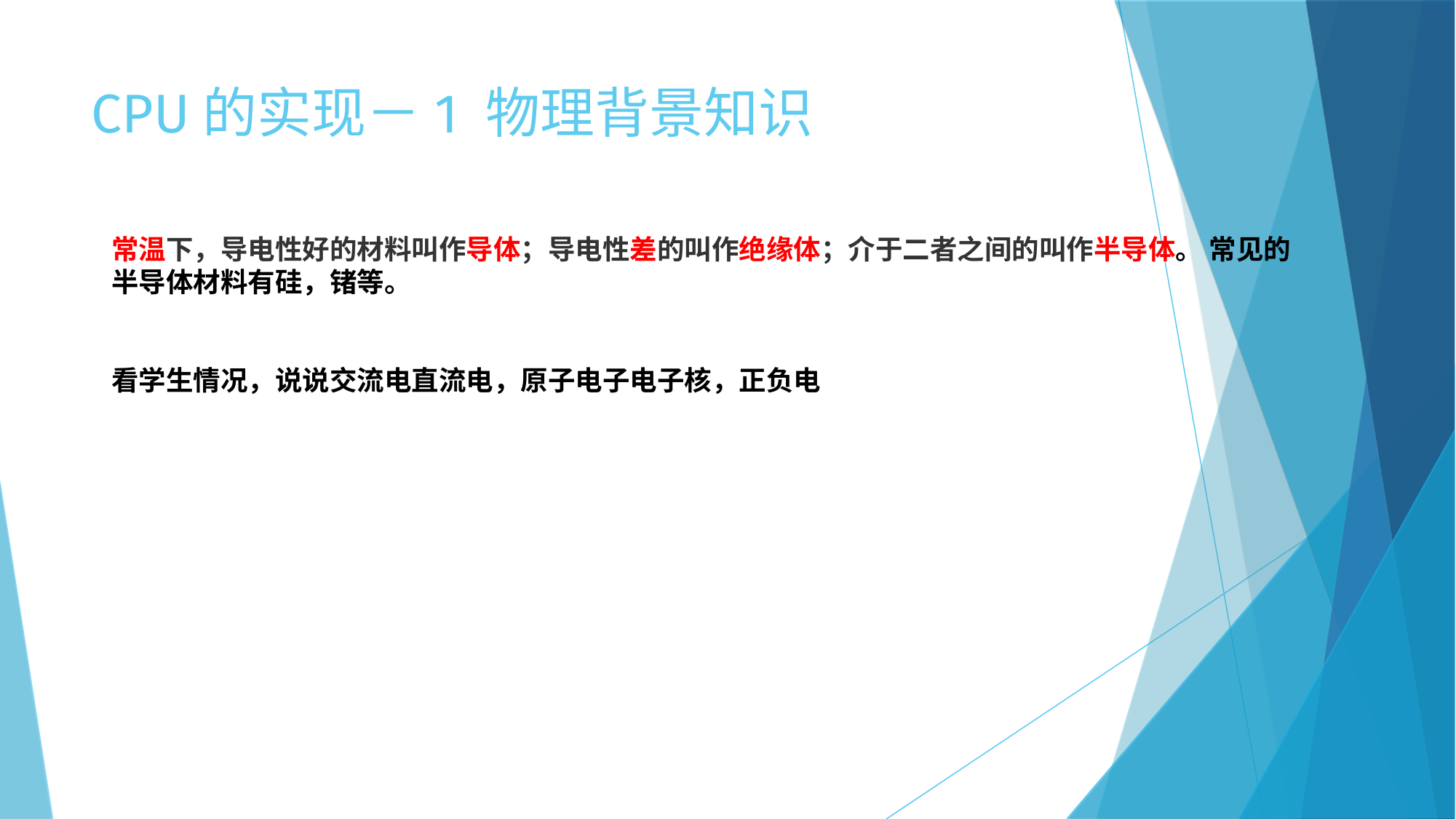

CPU的实现－1 物理背景知识
常温下，导电性好的材料叫作导体；导电性差的叫作绝缘体；介于二者之间的叫作半导体。 常见的半导体材料有硅，锗等。

看学生情况，说说交流电直流电，原子电子电子核，正负电